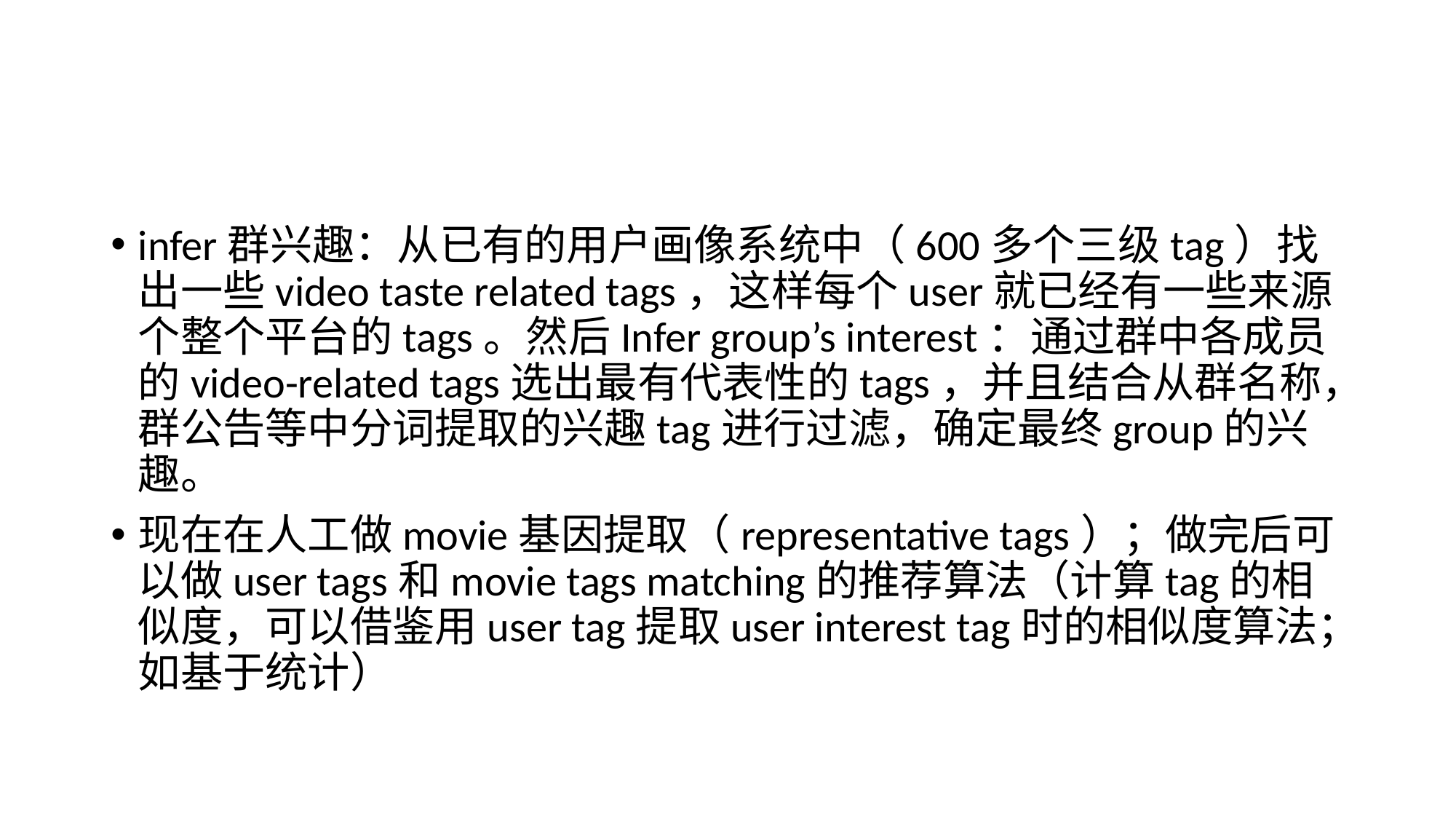

#
infer群兴趣：从已有的用户画像系统中（600多个三级tag）找出一些video taste related tags，这样每个user就已经有一些来源个整个平台的tags。然后Infer group’s interest：通过群中各成员的video-related tags选出最有代表性的tags，并且结合从群名称，群公告等中分词提取的兴趣tag进行过滤，确定最终group的兴趣。
现在在人工做movie基因提取（representative tags）；做完后可以做user tags和movie tags matching的推荐算法（计算tag的相似度，可以借鉴用user tag提取user interest tag时的相似度算法；如基于统计）